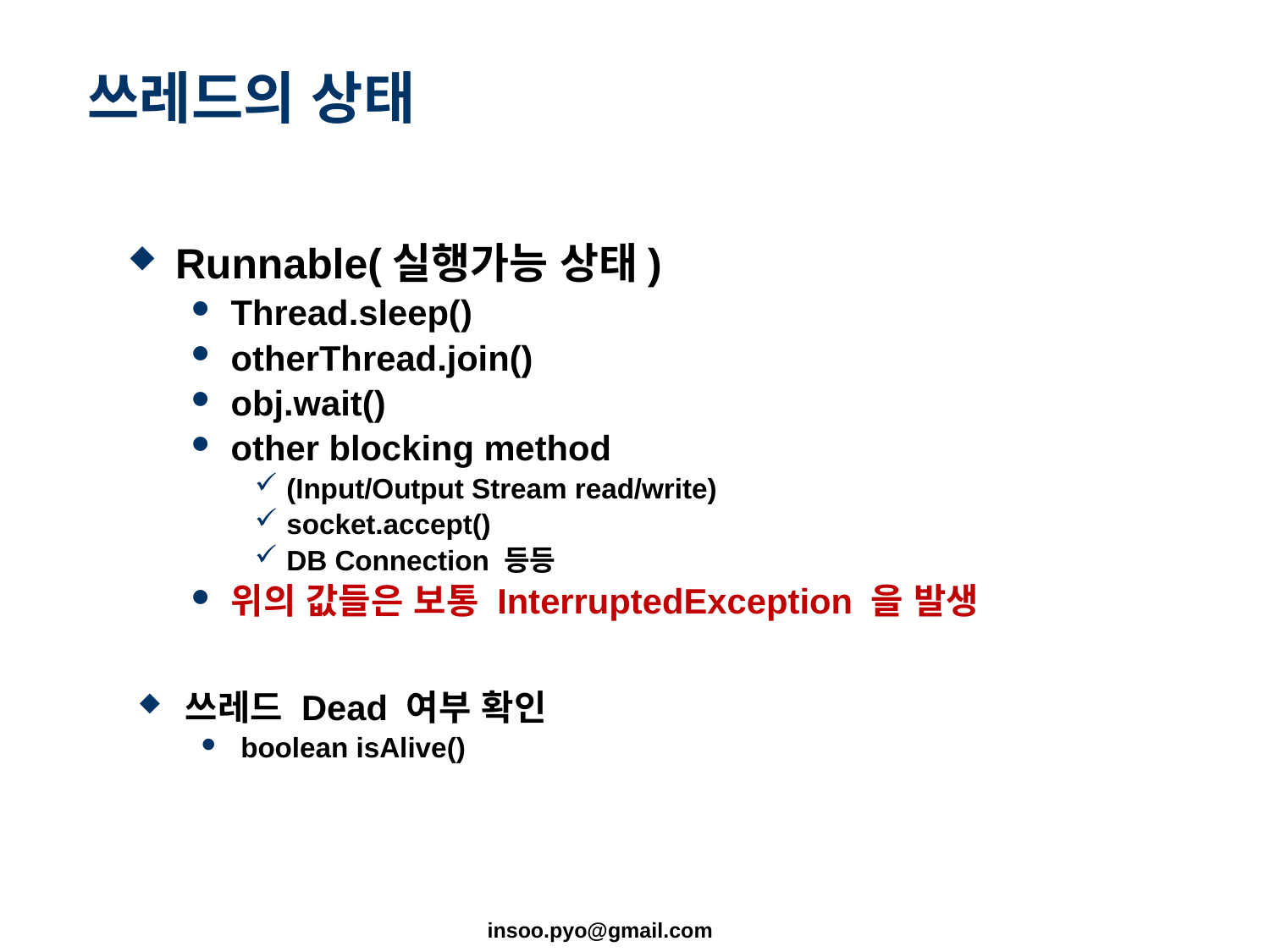

# 쓰레드의 상태
Runnable(실행가능 상태)
Thread.sleep()
otherThread.join()
obj.wait()
other blocking method
(Input/Output Stream read/write)
socket.accept()
DB Connection 등등
위의 값들은 보통 InterruptedException 을 발생

쓰레드 Dead 여부 확인
boolean isAlive()